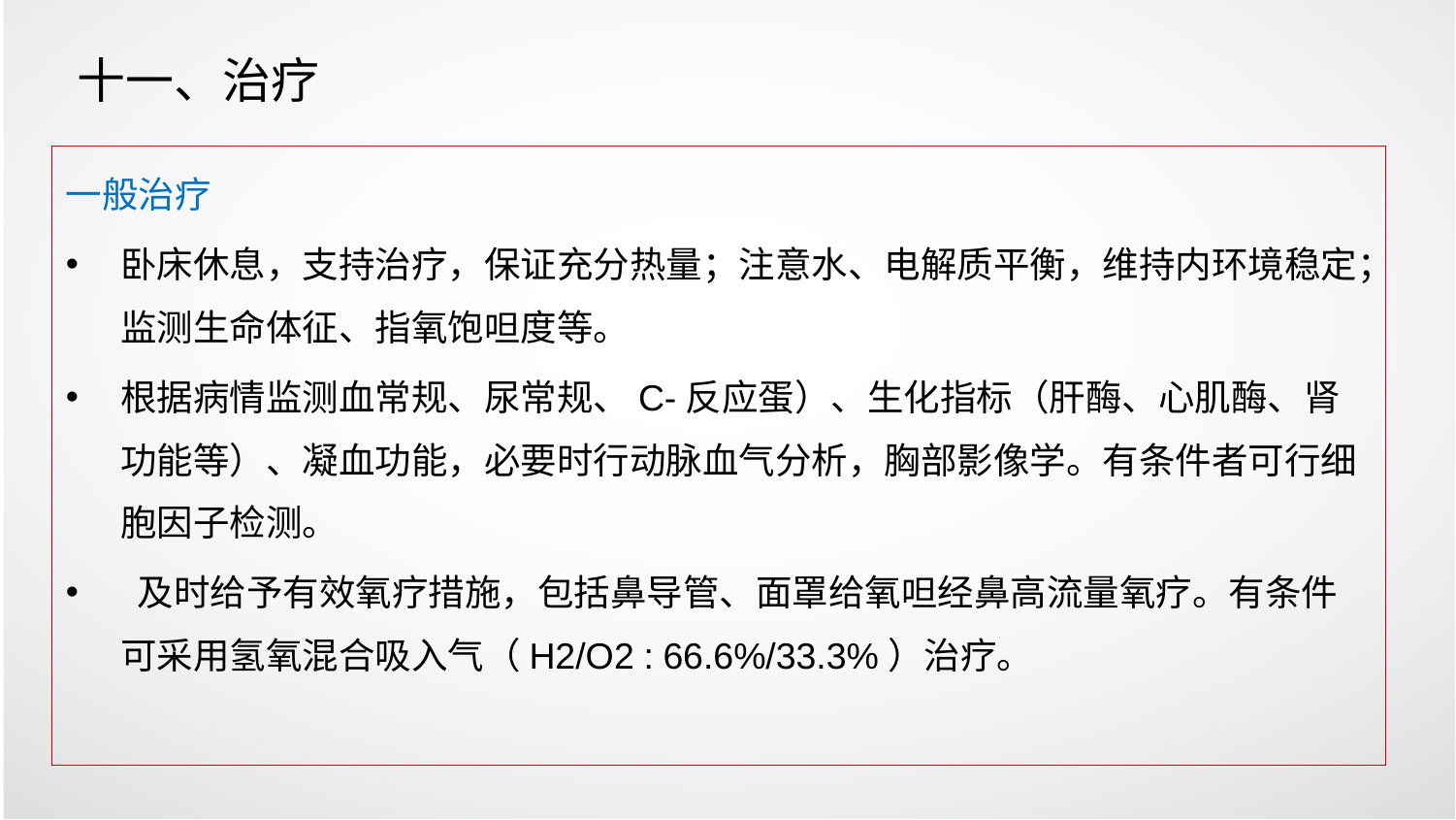

# 十一、治疗
一般治疗
卧床休息，支持治疗，保证充分热量；注意水、电解质平衡，维持内环境稳定；监测生命体征、指氧饱呾度等。
根据病情监测血常规、尿常规、C-反应蛋）、生化指标（肝酶、心肌酶、肾功能等）、凝血功能，必要时行动脉血气分析，胸部影像学。有条件者可行细胞因子检测。
 及时给予有效氧疗措施，包括鼻导管、面罩给氧呾经鼻高流量氧疗。有条件可采用氢氧混合吸入气（H2/O2 : 66.6%/33.3%）治疗。